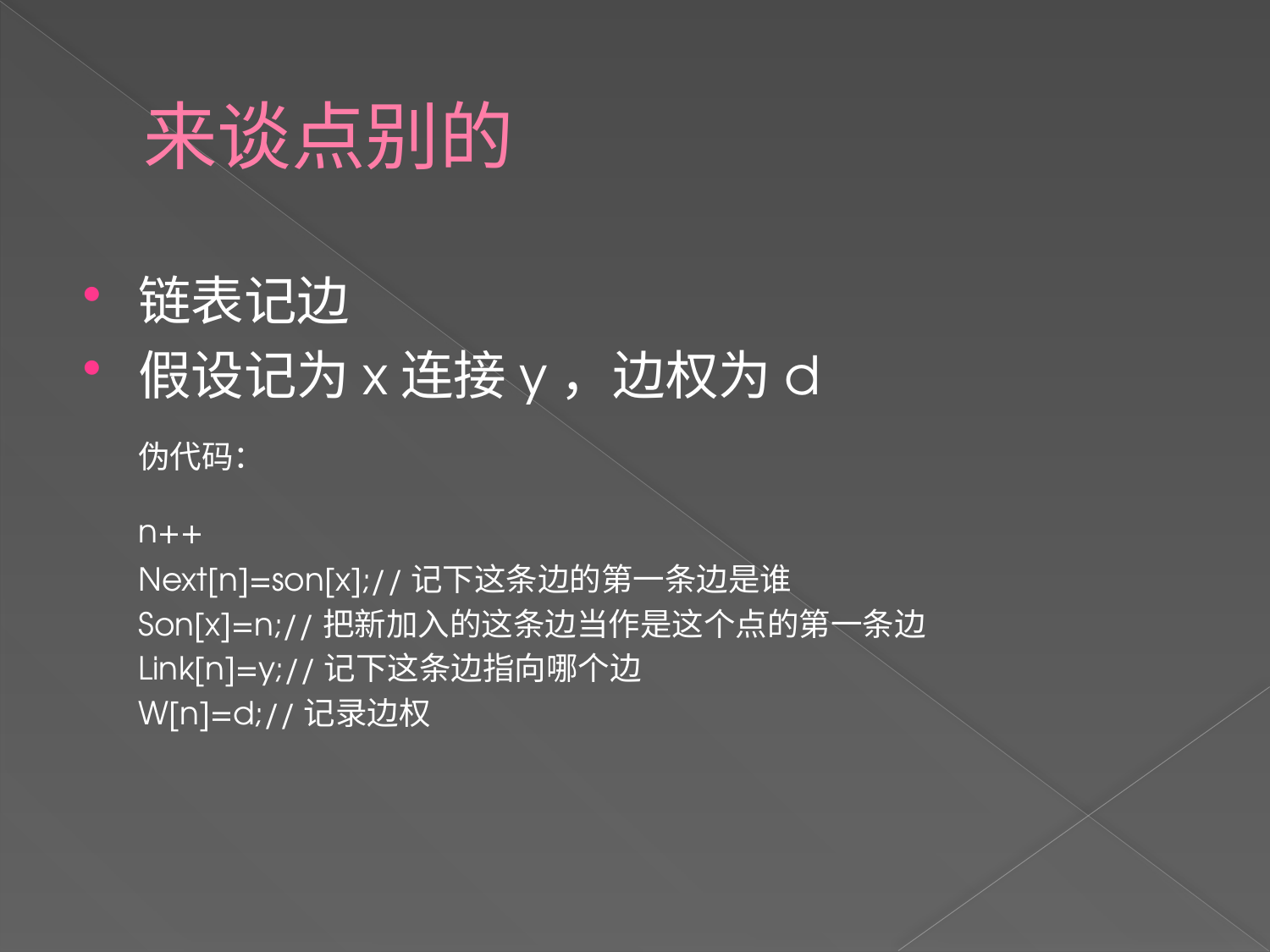

# 来谈点别的
链表记边
假设记为x连接y，边权为d
	伪代码：
	n++
	Next[n]=son[x];//记下这条边的第一条边是谁
	Son[x]=n;//把新加入的这条边当作是这个点的第一条边
	Link[n]=y;//记下这条边指向哪个边
	W[n]=d;//记录边权